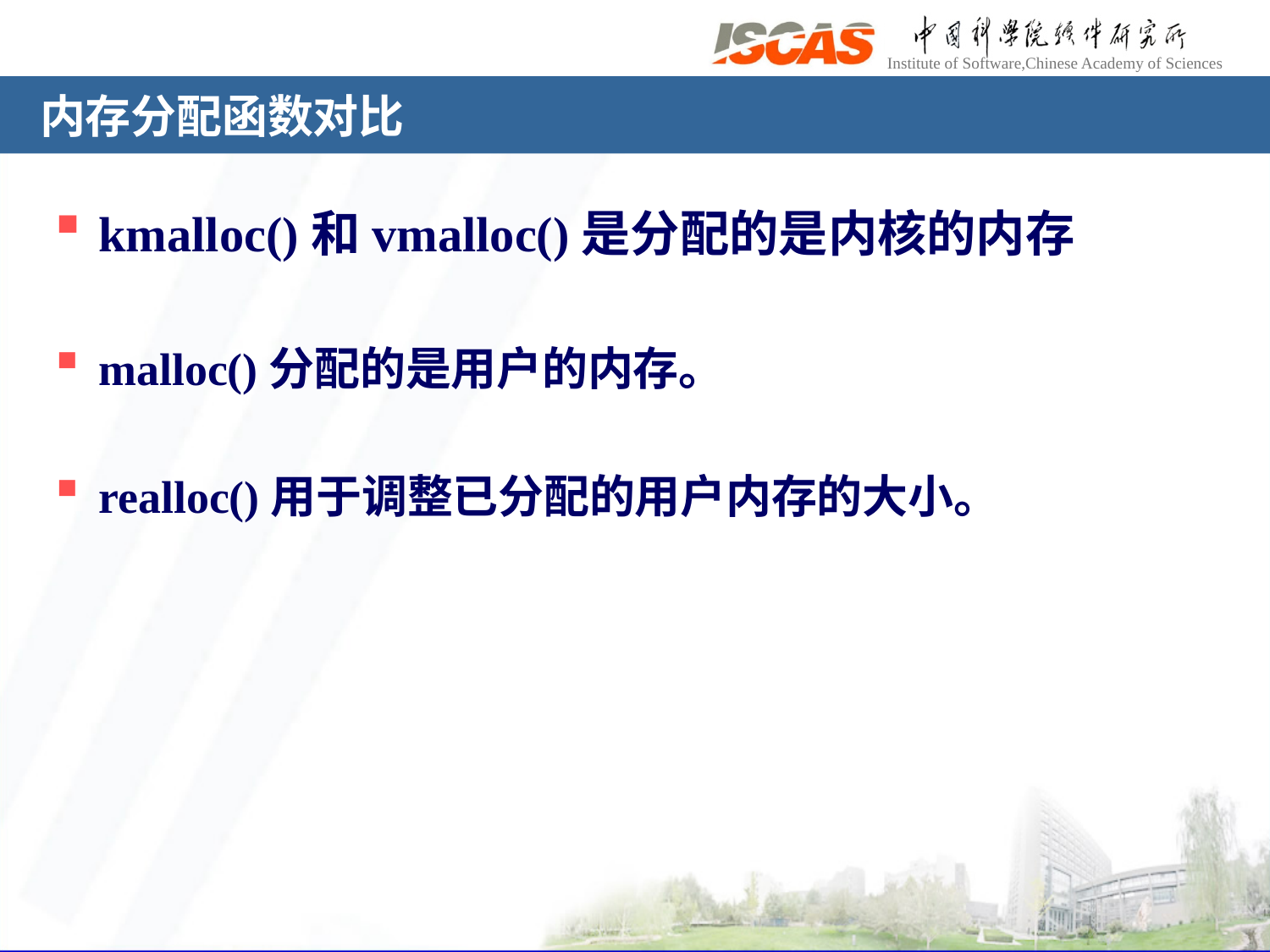

# 内存分配函数对比
kmalloc()和vmalloc()是分配的是内核的内存

malloc()分配的是用户的内存。

realloc()用于调整已分配的用户内存的大小。